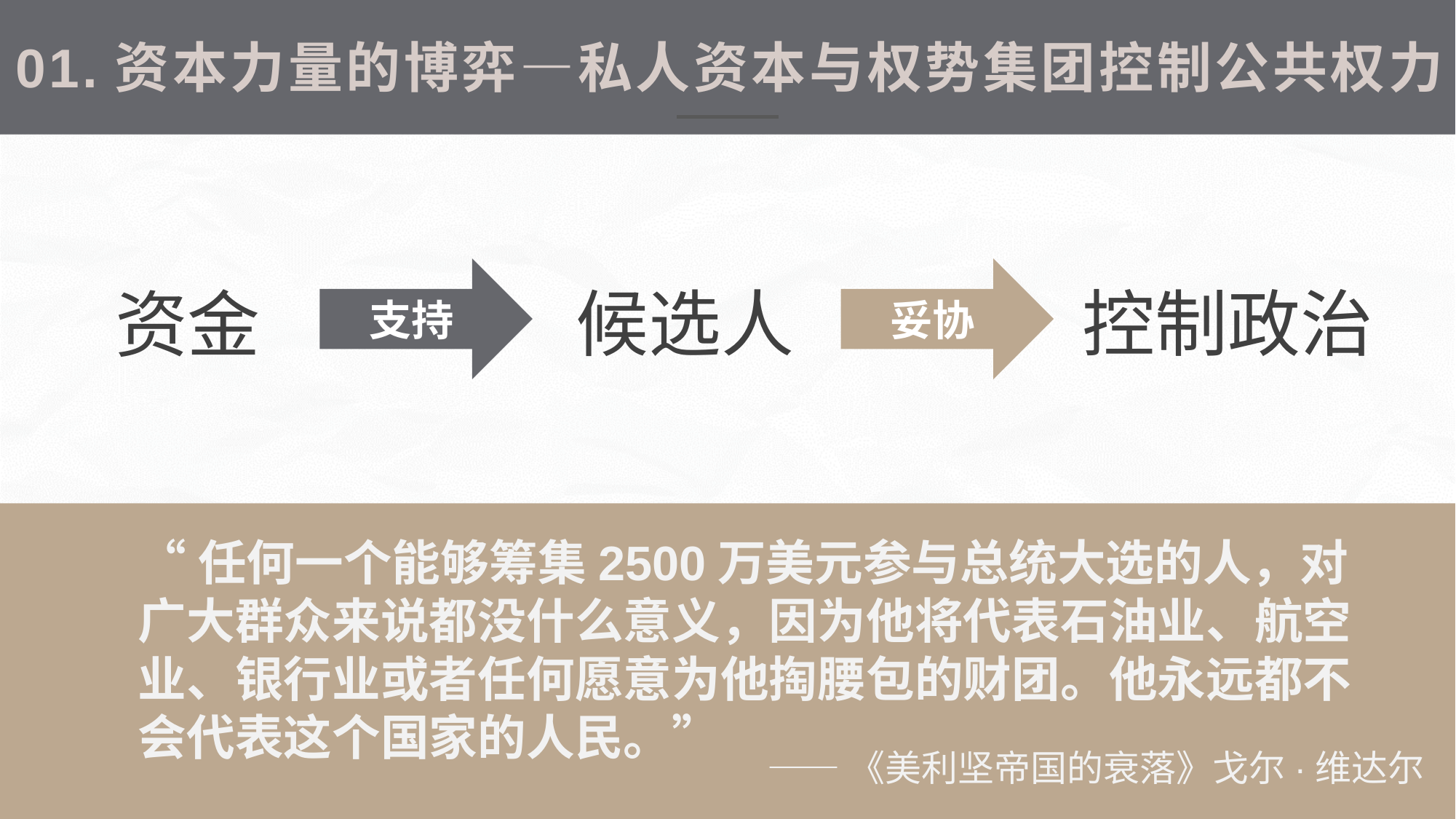

01.资本力量的博弈—私人资本与权势集团控制公共权力
支持
妥协
候选人
控制政治
资金

“任何一个能够筹集2500万美元参与总统大选的人，对广大群众来说都没什么意义，因为他将代表石油业、航空业、银行业或者任何愿意为他掏腰包的财团。他永远都不会代表这个国家的人民。”
——《美利坚帝国的衰落》戈尔·维达尔